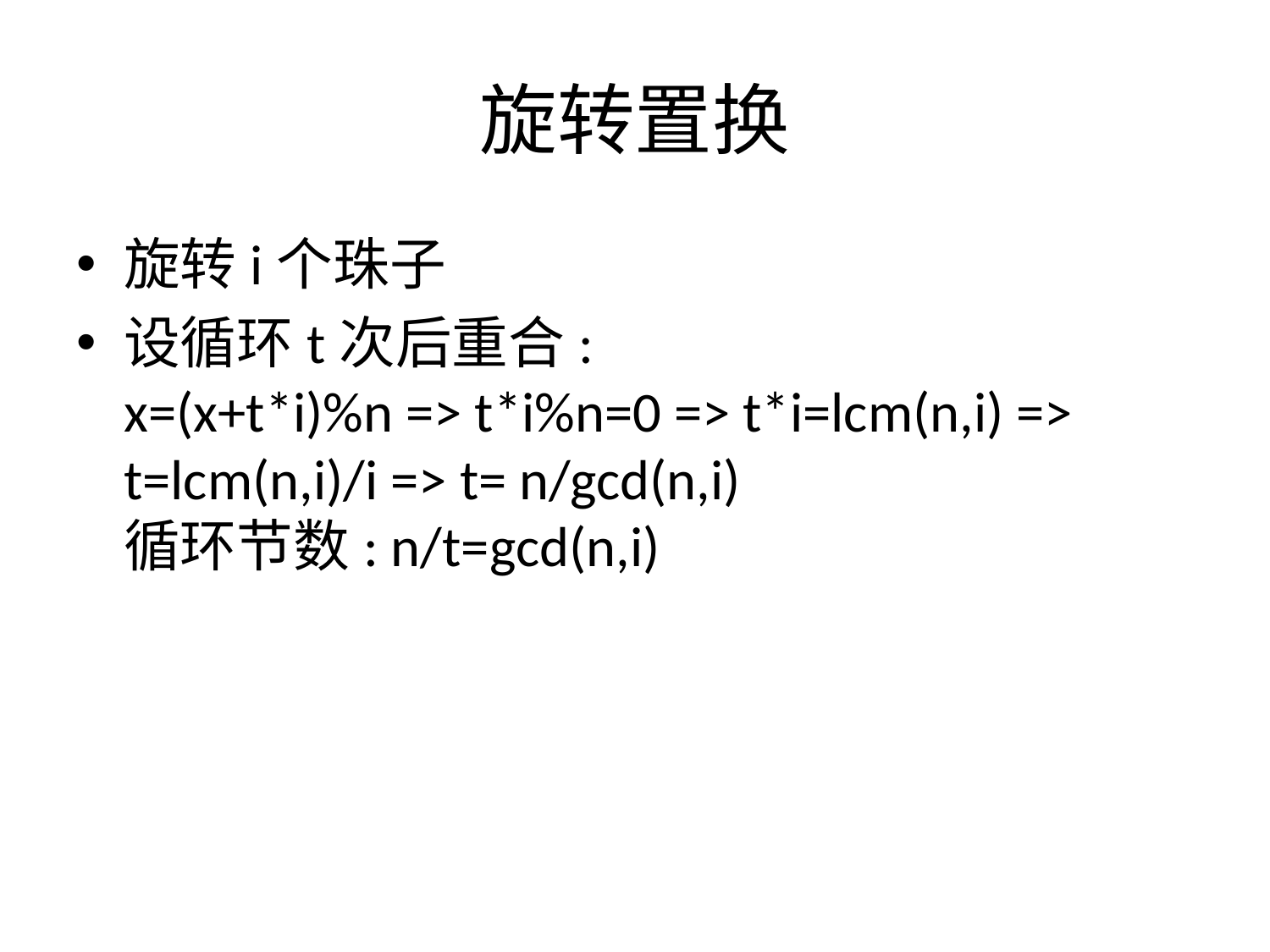

# 旋转置换
旋转i个珠子
设循环t次后重合:
x=(x+t*i)%n => t*i%n=0 => t*i=lcm(n,i) => t=lcm(n,i)/i => t= n/gcd(n,i)
循环节数: n/t=gcd(n,i)